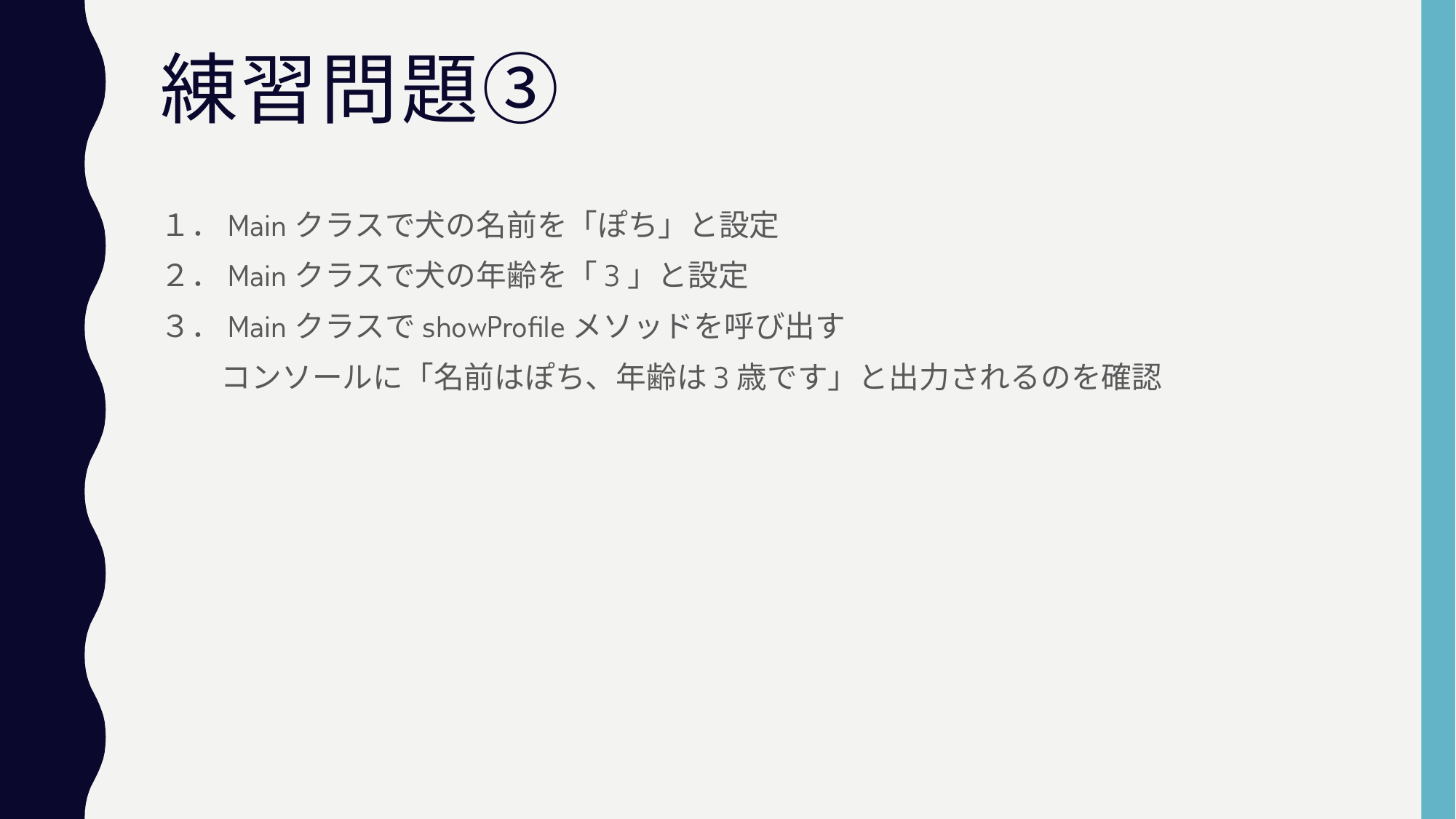

# 練習問題③
１．Mainクラスで犬の名前を「ぽち」と設定
２．Mainクラスで犬の年齢を「3」と設定
３．MainクラスでshowProfileメソッドを呼び出す
　　コンソールに「名前はぽち、年齢は3歳です」と出力されるのを確認